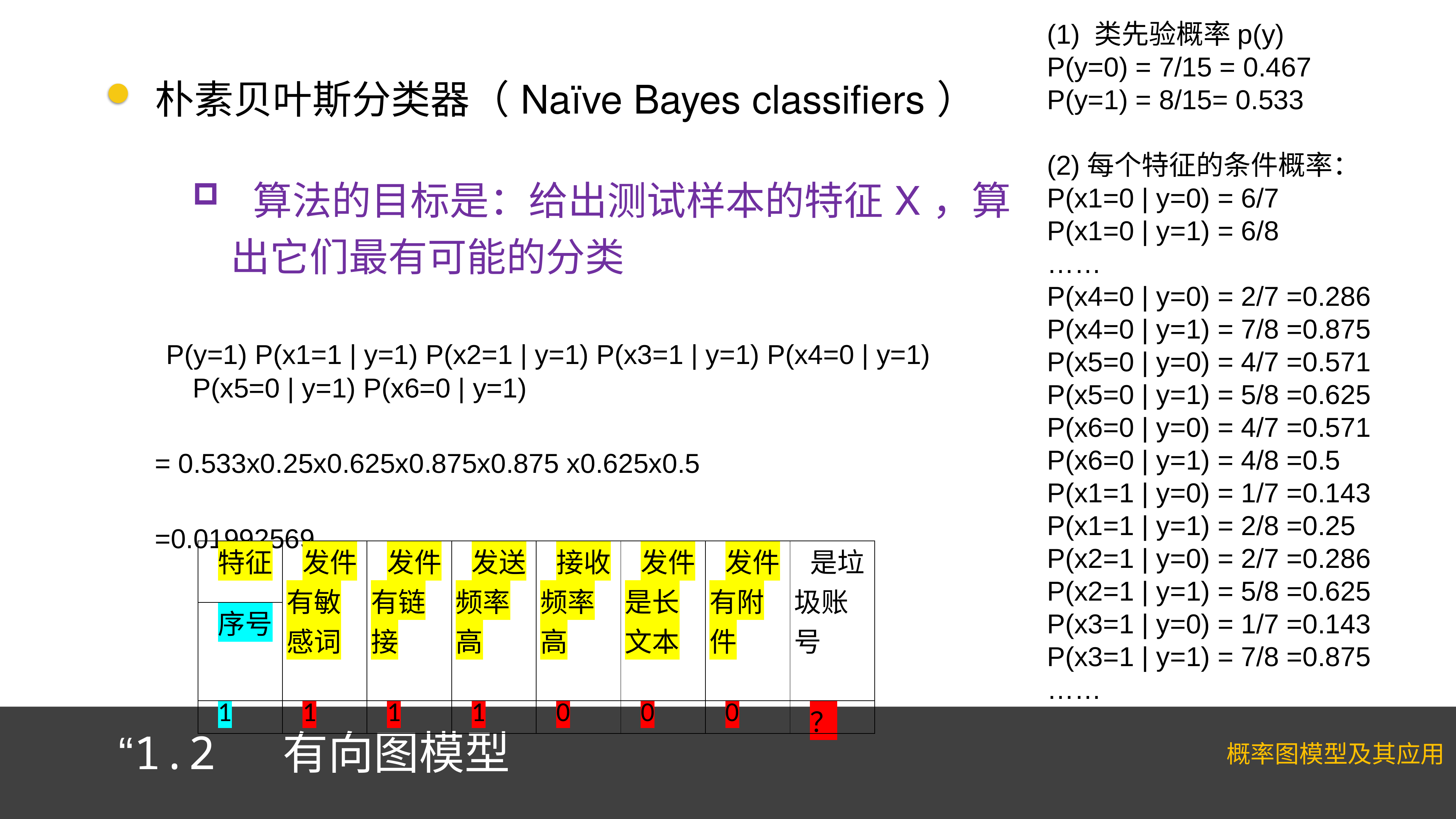

(1) 类先验概率p(y)
P(y=0) = 7/15 = 0.467
P(y=1) = 8/15= 0.533

(2)每个特征的条件概率：
P(x1=0 | y=0) = 6/7
P(x1=0 | y=1) = 6/8
……
P(x4=0 | y=0) = 2/7 =0.286
P(x4=0 | y=1) = 7/8 =0.875
P(x5=0 | y=0) = 4/7 =0.571
P(x5=0 | y=1) = 5/8 =0.625
P(x6=0 | y=0) = 4/7 =0.571
P(x6=0 | y=1) = 4/8 =0.5
P(x1=1 | y=0) = 1/7 =0.143
P(x1=1 | y=1) = 2/8 =0.25
P(x2=1 | y=0) = 2/7 =0.286
P(x2=1 | y=1) = 5/8 =0.625
P(x3=1 | y=0) = 1/7 =0.143
P(x3=1 | y=1) = 7/8 =0.875
……
朴素贝叶斯分类器（Naïve Bayes classifiers）
 算法的目标是：给出测试样本的特征X，算出它们最有可能的分类
 P(y=1) P(x1=1 | y=1) P(x2=1 | y=1) P(x3=1 | y=1) P(x4=0 | y=1) P(x5=0 | y=1) P(x6=0 | y=1)
= 0.533x0.25x0.625x0.875x0.875 x0.625x0.5
=0.01992569

| 特征 | 发件有敏感词 | 发件有链接 | 发送频率高 | 接收频率高 | 发件是长文本 | 发件有附件 | 是垃圾账号 |
| --- | --- | --- | --- | --- | --- | --- | --- |
| 序号 |  |  |  |  |  |  |  |
| 1 | 1 | 1 | 1 | 0 | 0 | 0 | ？ |
“1.2  有向图模型